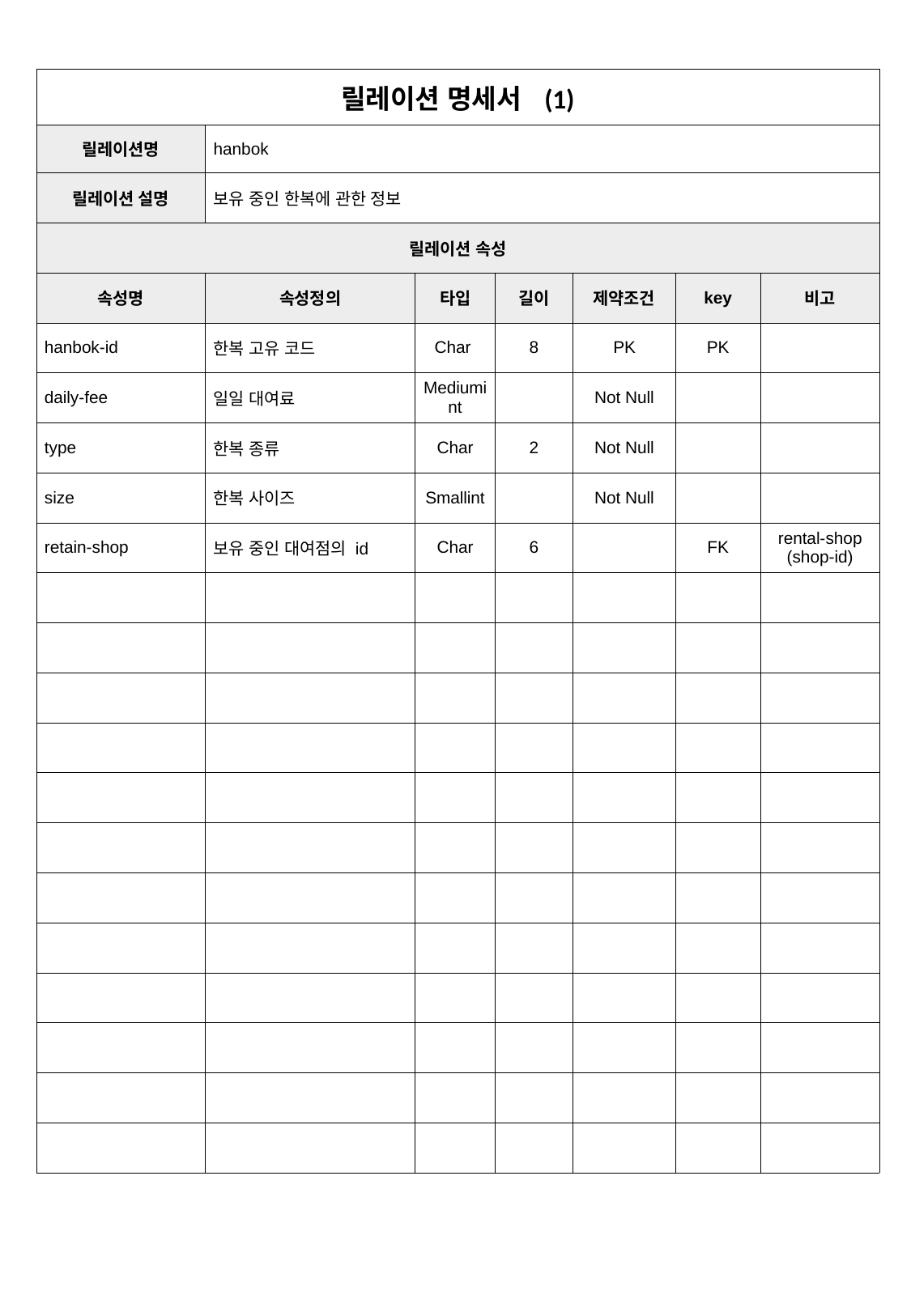

| 릴레이션 명세서 (1) |  |  |  |  |  |  |
| --- | --- | --- | --- | --- | --- | --- |
| 릴레이션명 | hanbok |  |  |  |  |  |
| 릴레이션 설명 | 보유 중인 한복에 관한 정보 |  |  |  |  |  |
| 릴레이션 속성 |  |  |  |  |  |  |
| 속성명 | 속성정의 | 타입 | 길이 | 제약조건 | key | 비고 |
| hanbok-id | 한복 고유 코드 | Char | 8 | PK | PK |  |
| daily-fee | 일일 대여료 | Mediumint |  | Not Null |  |  |
| type | 한복 종류 | Char | 2 | Not Null |  |  |
| size | 한복 사이즈 | Smallint |  | Not Null |  |  |
| retain-shop | 보유 중인 대여점의 id | Char | 6 |  | FK | rental-shop (shop-id) |
|  |  |  |  |  |  |  |
|  |  |  |  |  |  |  |
|  |  |  |  |  |  |  |
|  |  |  |  |  |  |  |
|  |  |  |  |  |  |  |
|  |  |  |  |  |  |  |
|  |  |  |  |  |  |  |
|  |  |  |  |  |  |  |
|  |  |  |  |  |  |  |
|  |  |  |  |  |  |  |
|  |  |  |  |  |  |  |
|  |  |  |  |  |  |  |